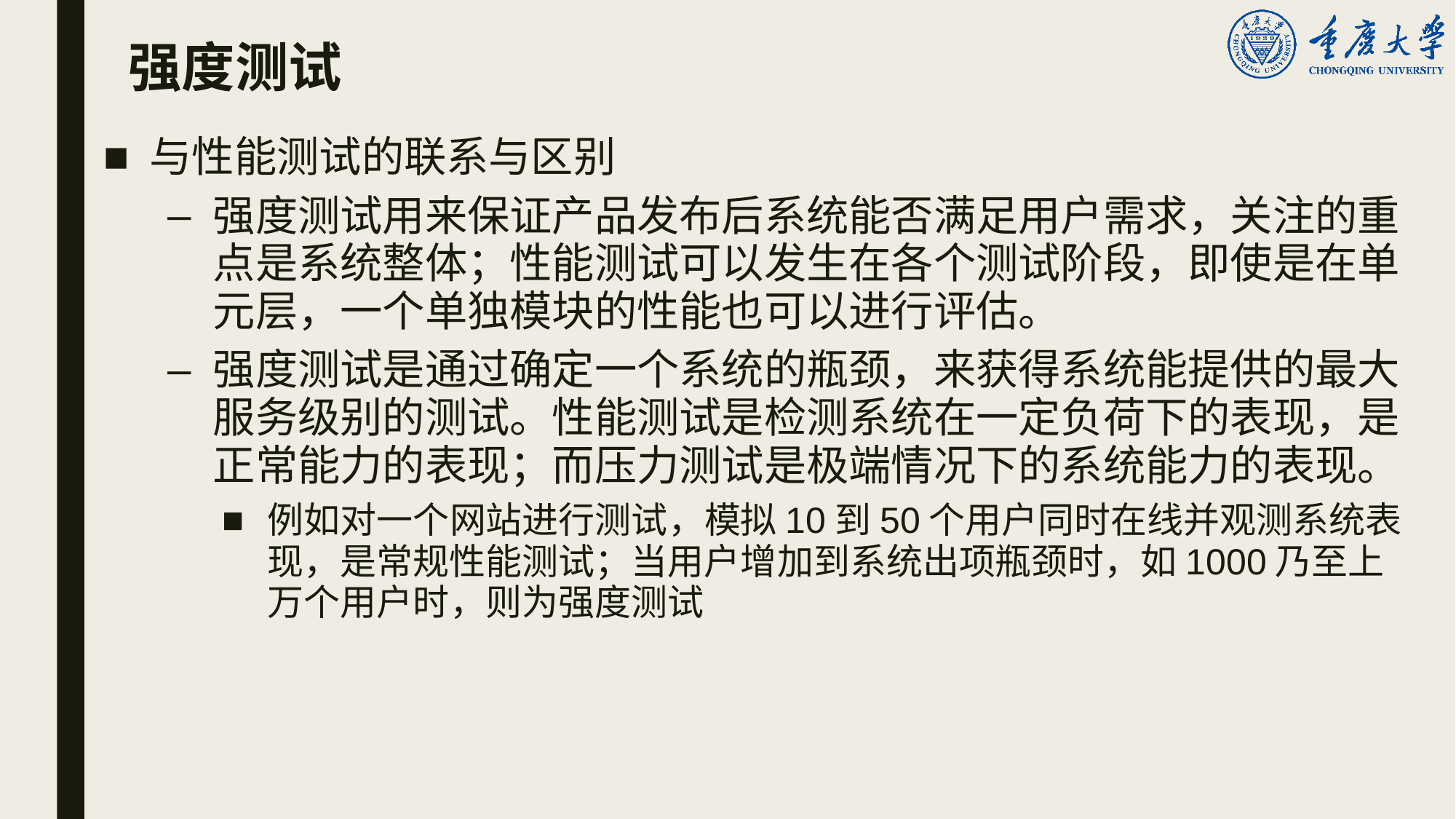

# 强度测试
与性能测试的联系与区别
强度测试用来保证产品发布后系统能否满足用户需求，关注的重点是系统整体；性能测试可以发生在各个测试阶段，即使是在单元层，一个单独模块的性能也可以进行评估。
强度测试是通过确定一个系统的瓶颈，来获得系统能提供的最大服务级别的测试。性能测试是检测系统在一定负荷下的表现，是正常能力的表现；而压力测试是极端情况下的系统能力的表现。
例如对一个网站进行测试，模拟10到50个用户同时在线并观测系统表现，是常规性能测试；当用户增加到系统出项瓶颈时，如1000乃至上万个用户时，则为强度测试